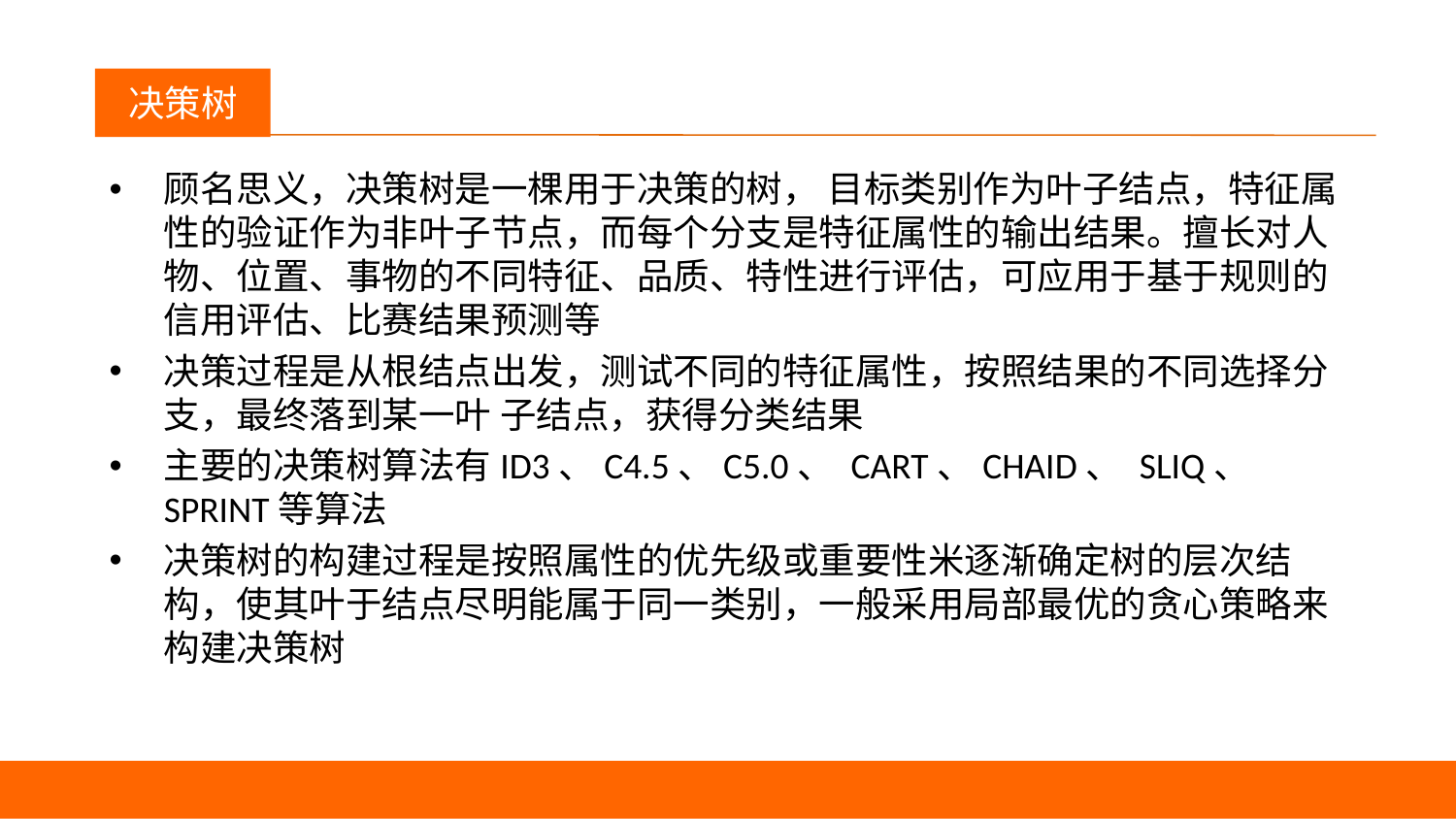

议程
决策树

顾名思义，决策树是一棵用于决策的树， 目标类别作为叶子结点，特征属性的验证作为非叶子节点，而每个分支是特征属性的输出结果。擅长对人物、位置、事物的不同特征、品质、特性进行评估，可应用于基于规则的信用评估、比赛结果预测等
决策过程是从根结点出发，测试不同的特征属性，按照结果的不同选择分支，最终落到某一叶 子结点，获得分类结果
主要的决策树算法有ID3、C4.5、C5.0、 CART、CHAID、 SLIQ、 SPRINT等算法
决策树的构建过程是按照属性的优先级或重要性米逐渐确定树的层次结构，使其叶于结点尽明能属于同一类别，一般采用局部最优的贪心策略来构建决策树